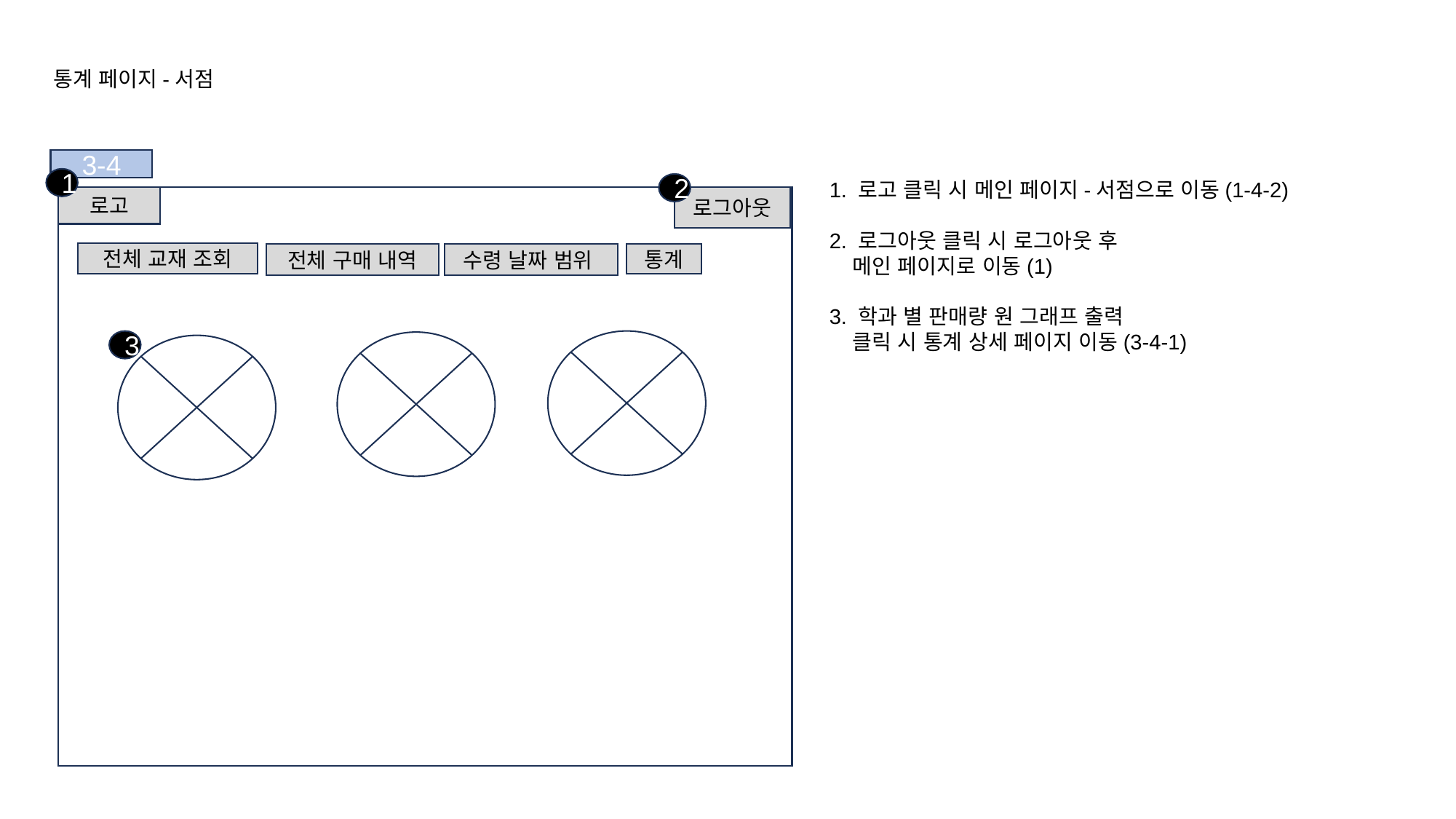

통계 페이지-서점
3-4
1
 1. 로고 클릭 시 메인 페이지-서점으로 이동(1-4-2)

 2. 로그아웃 클릭 시 로그아웃 후
    메인 페이지로 이동(1)

 3. 학과 별 판매량 원 그래프 출력
    클릭 시 통계 상세 페이지 이동(3-4-1)
2

로고
로그아웃
전체 교재 조회
통계
전체 구매 내역
수령 날짜 범위
3